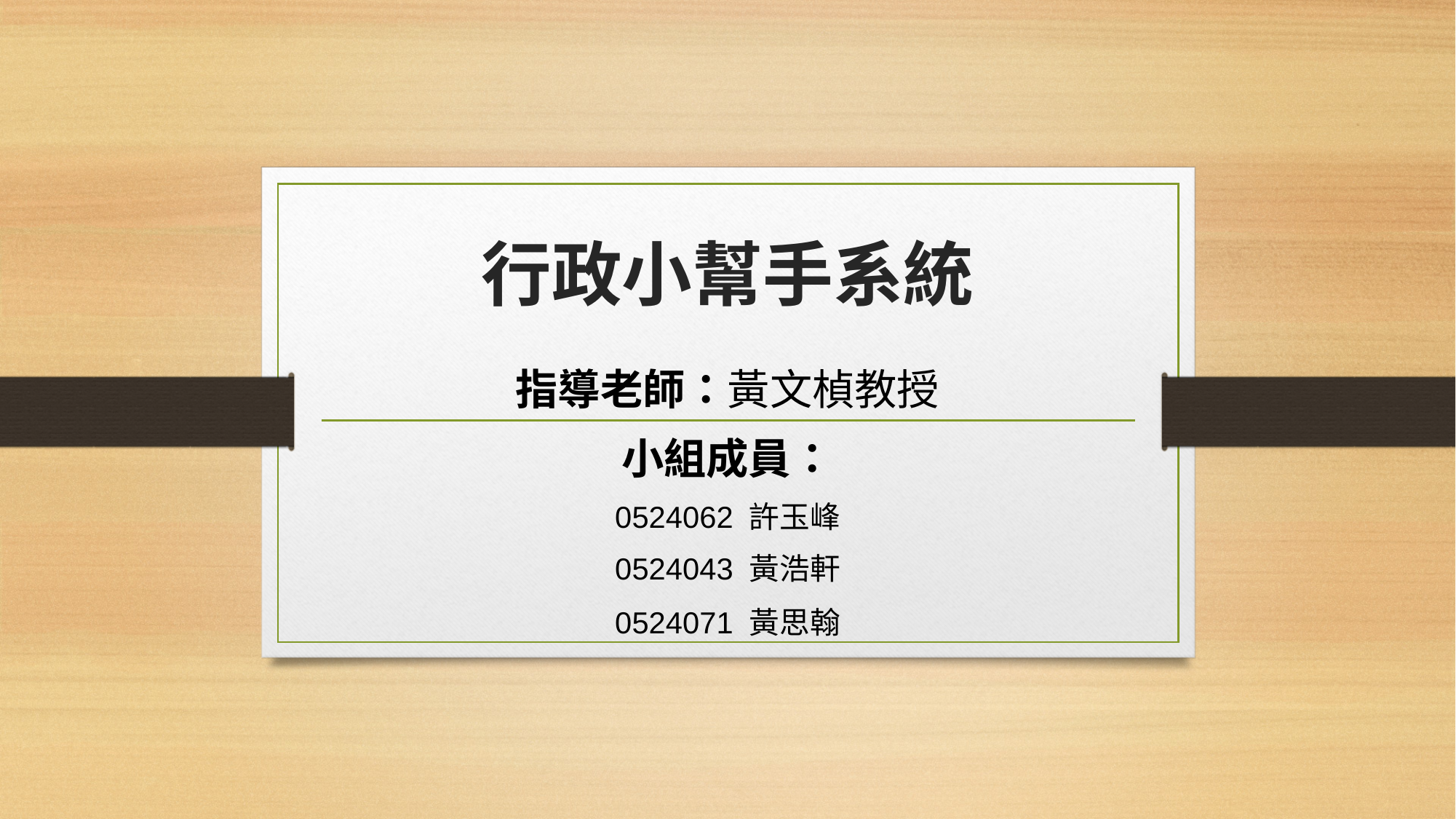

# 行政小幫手系統
指導老師：黃文楨教授
小組成員：
0524062 許玉峰
0524043 黃浩軒
0524071 黃思翰